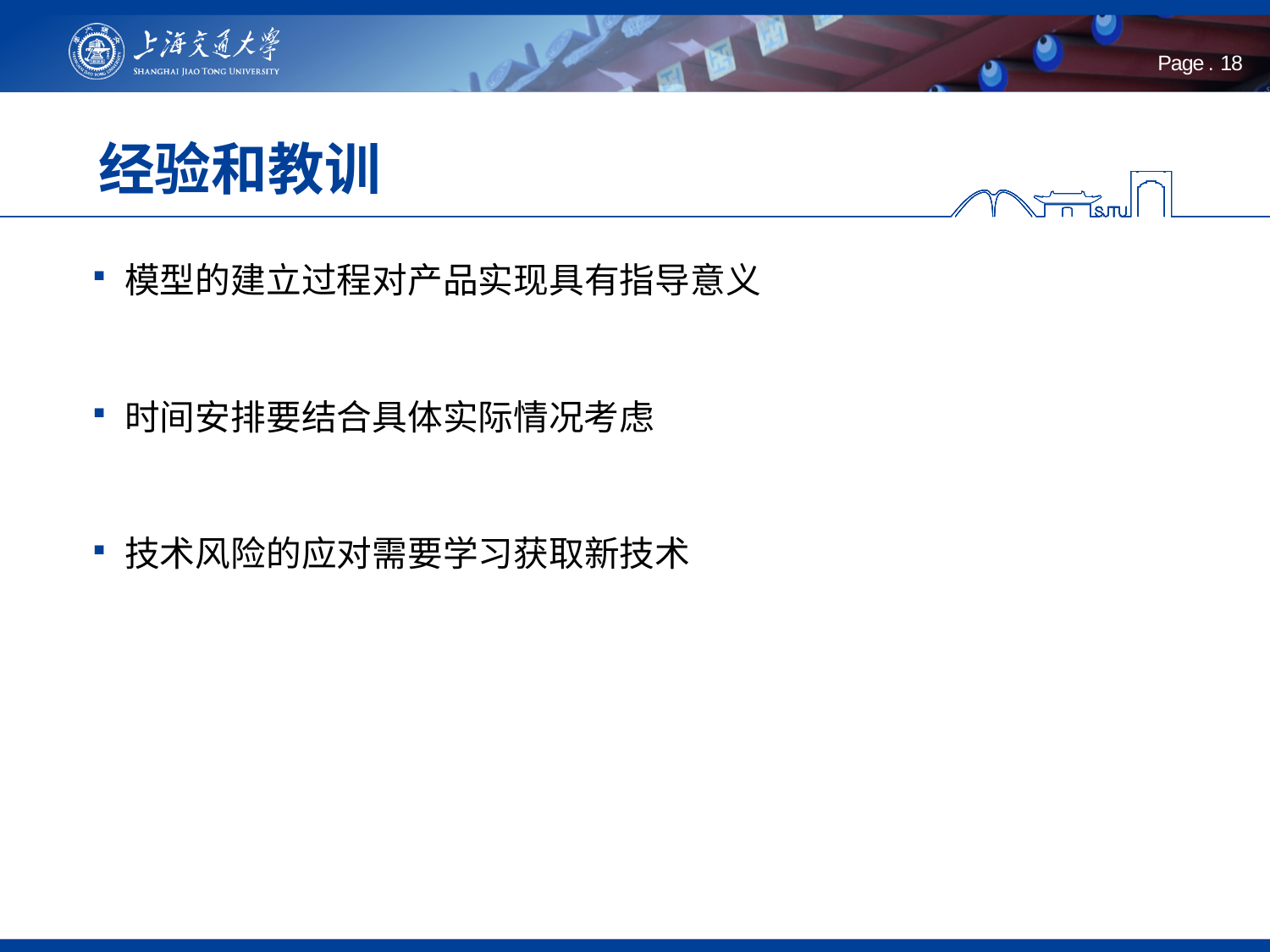

18
# 经验和教训
模型的建立过程对产品实现具有指导意义

时间安排要结合具体实际情况考虑

技术风险的应对需要学习获取新技术